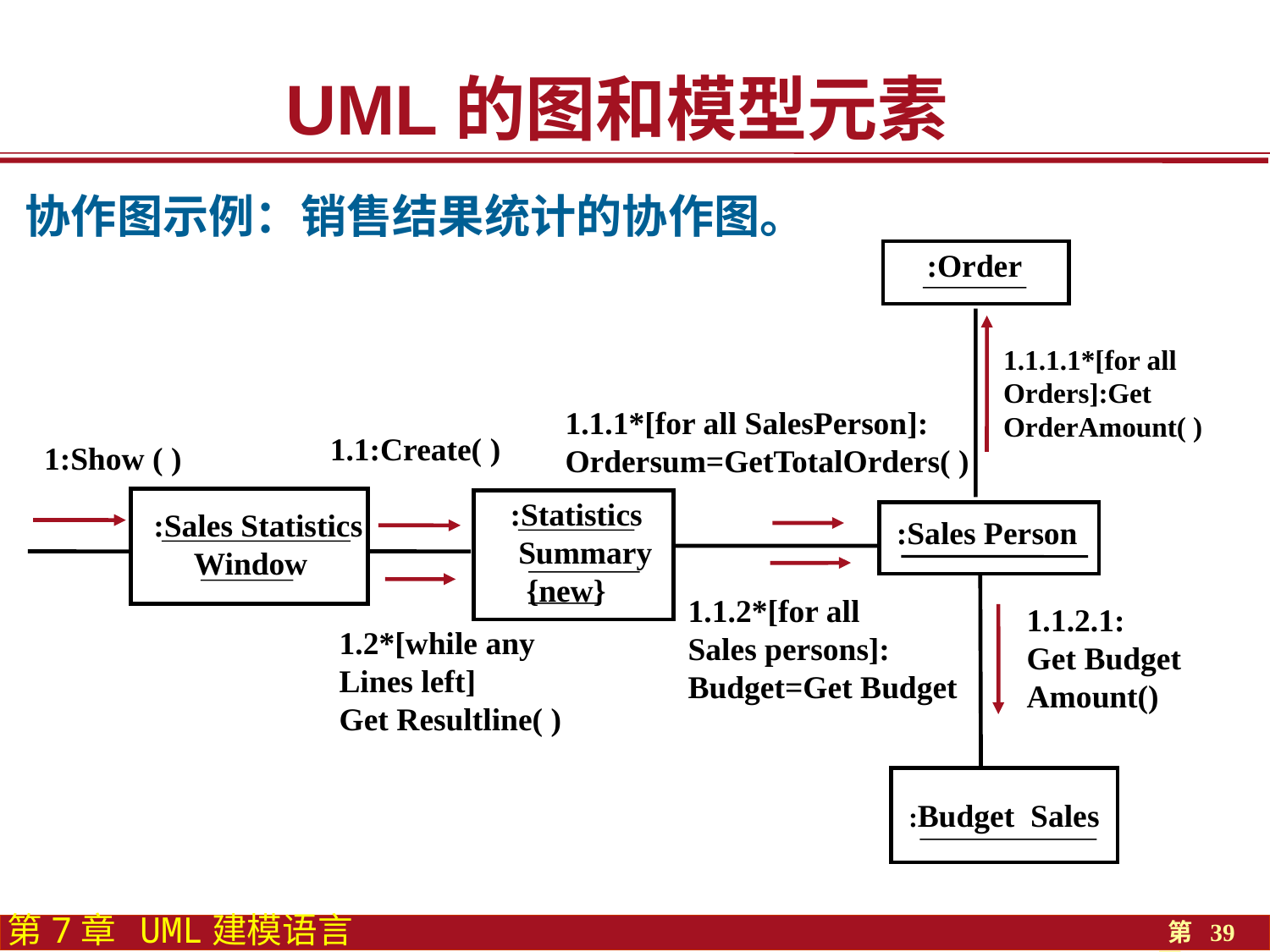

UML的图和模型元素
协作图示例：销售结果统计的协作图。
:Order

1.1.1.1*[for all Orders]:Get OrderAmount( )
1.1.1*[for all SalesPerson]:
Ordersum=GetTotalOrders( )
1.1:Create( )
1:Show ( )
:Statistics
 Summary
  {new}

:Sales Statistics
     Window

:Sales Person

1.1.2*[for all
Sales persons]:
Budget=Get Budget
1.1.2.1:
Get Budget
Amount()

1.2*[while any
Lines left]
Get Resultline( )

:Budget  Sales